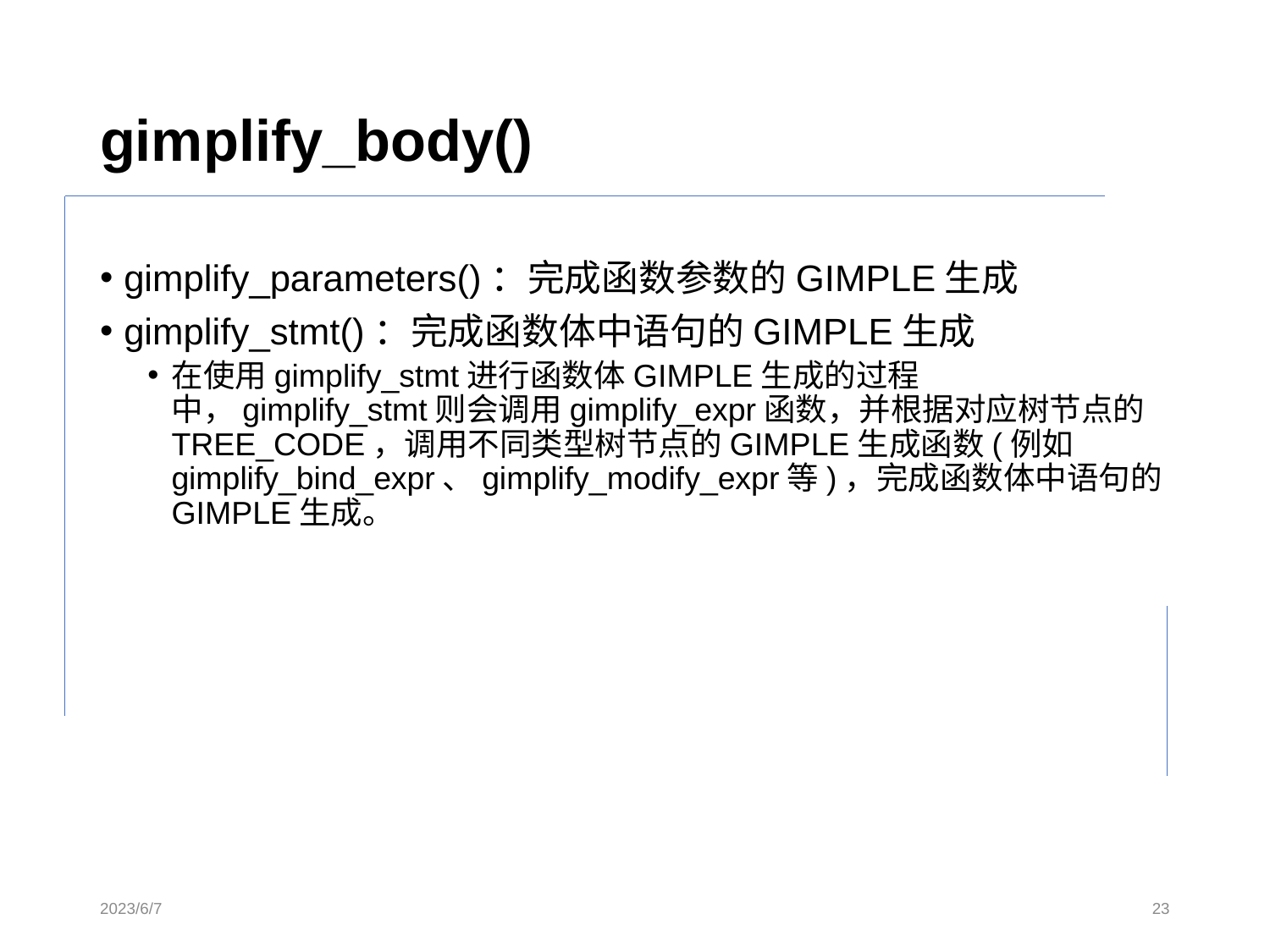

# gimplify_body()
gimplify_parameters()：完成函数参数的GIMPLE生成
gimplify_stmt()：完成函数体中语句的GIMPLE生成
在使用gimplify_stmt进行函数体GIMPLE生成的过程中，gimplify_stmt则会调用gimplify_expr函数，并根据对应树节点的TREE_CODE，调用不同类型树节点的GIMPLE生成函数(例如gimplify_bind_expr、gimplify_modify_expr等)，完成函数体中语句的GIMPLE生成。
2023/6/7
23